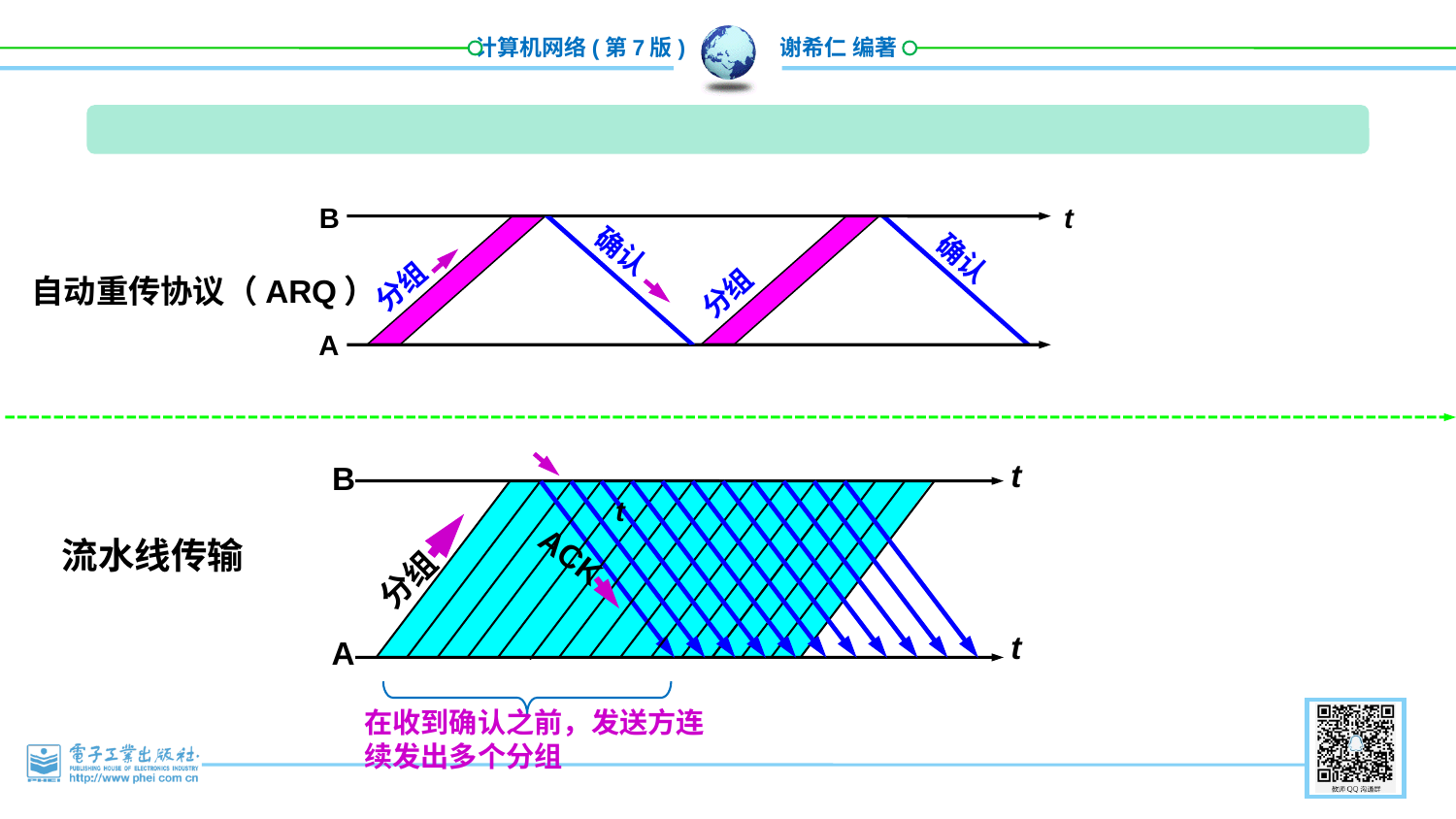

B
t

确认
确认

分组
自动重传协议（ARQ）
分组

A

t
B

ACK
分组

t
A

t
流水线传输

在收到确认之前，发送方连续发出多个分组